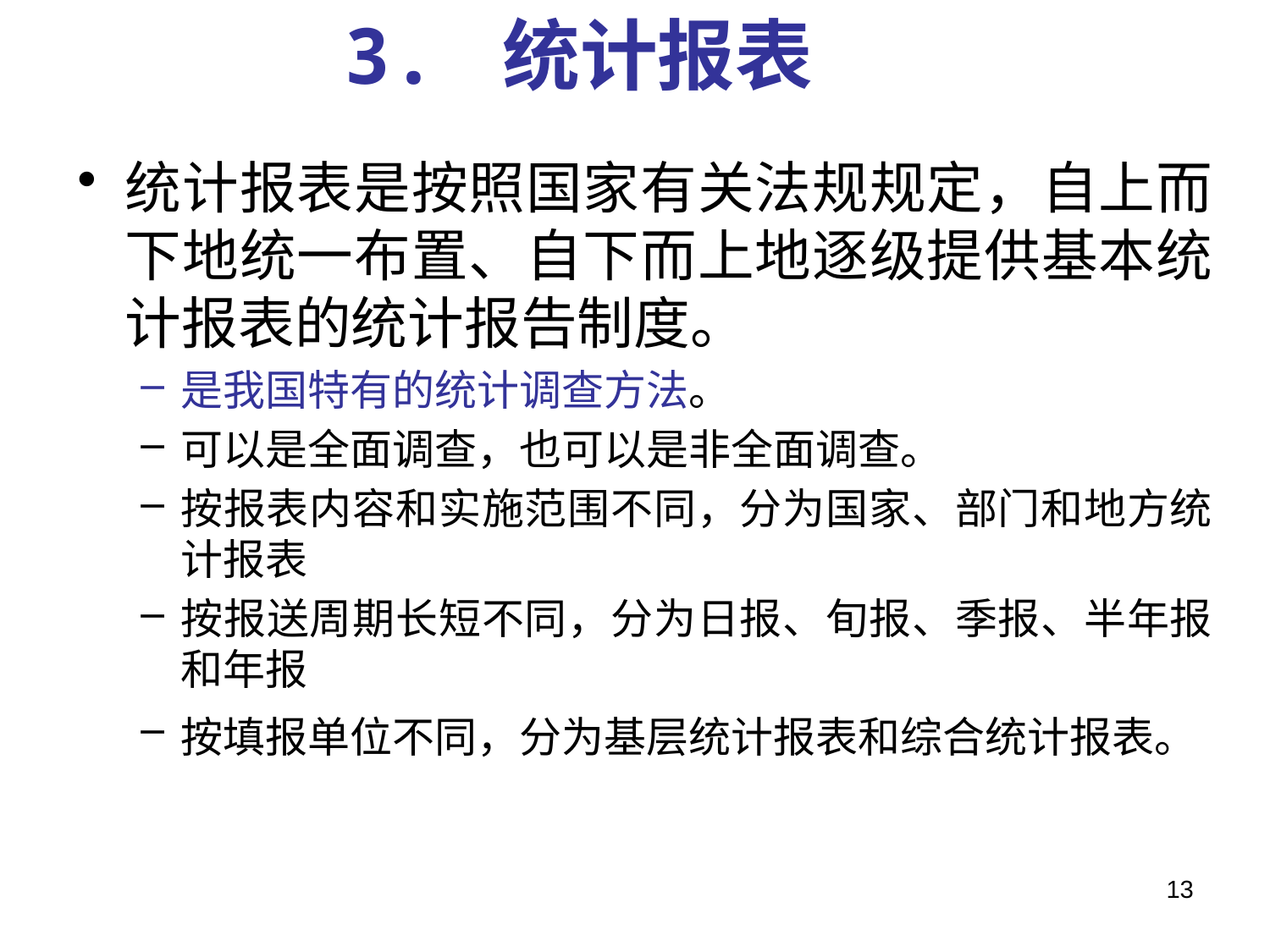

# 3. 统计报表
统计报表是按照国家有关法规规定，自上而下地统一布置、自下而上地逐级提供基本统计报表的统计报告制度。
是我国特有的统计调查方法。
可以是全面调查，也可以是非全面调查。
按报表内容和实施范围不同，分为国家、部门和地方统计报表
按报送周期长短不同，分为日报、旬报、季报、半年报和年报
按填报单位不同，分为基层统计报表和综合统计报表。
13